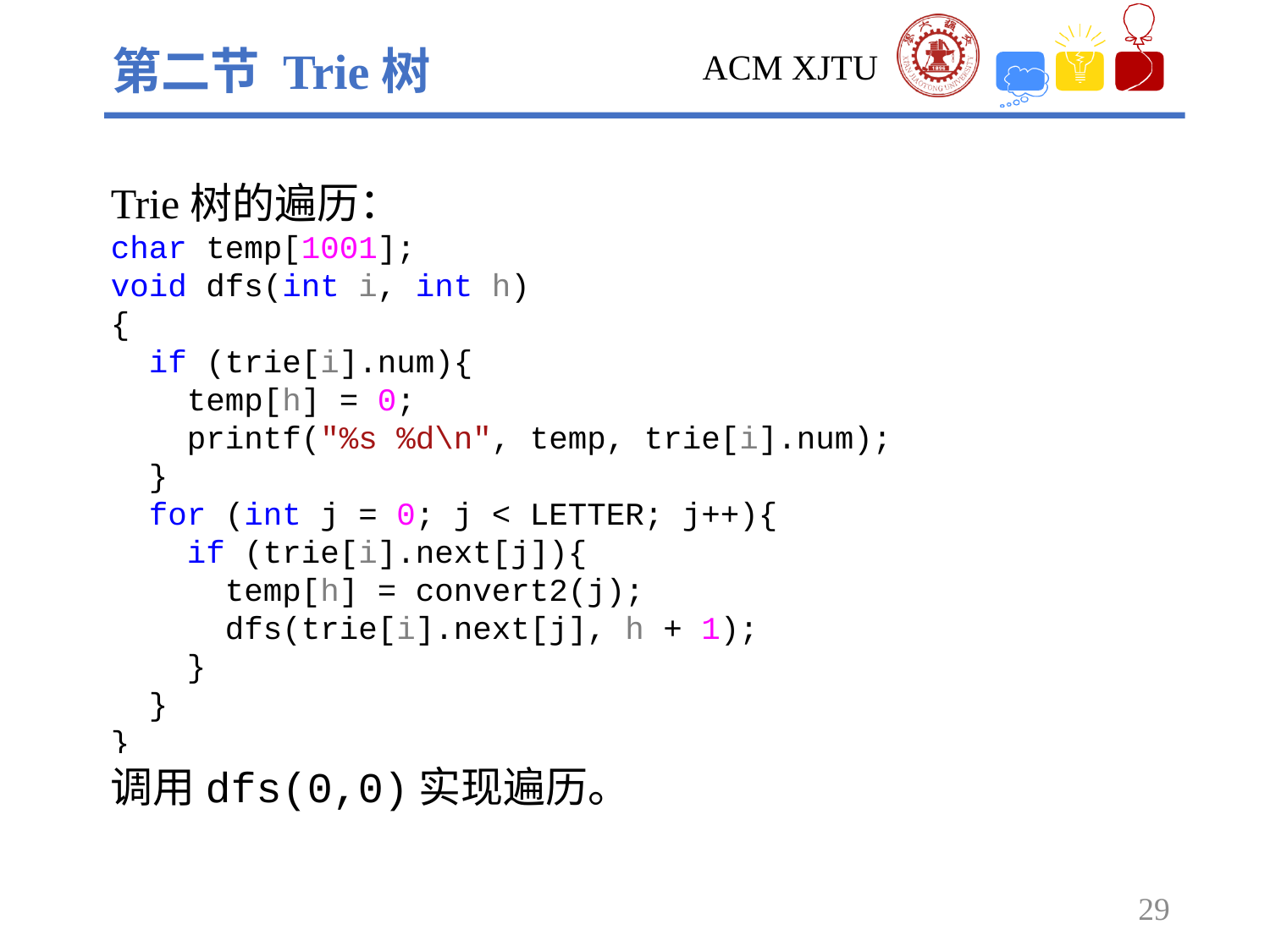

第二节 Trie树
Trie树的遍历：
char temp[1001];
void dfs(int i, int h)
{
  if (trie[i].num){
    temp[h] = 0;
    printf("%s %d\n", temp, trie[i].num);
  }
  for (int j = 0; j < LETTER; j++){
    if (trie[i].next[j]){
      temp[h] = convert2(j);
      dfs(trie[i].next[j], h + 1);
    }
  }
}
调用dfs(0,0)实现遍历。
29